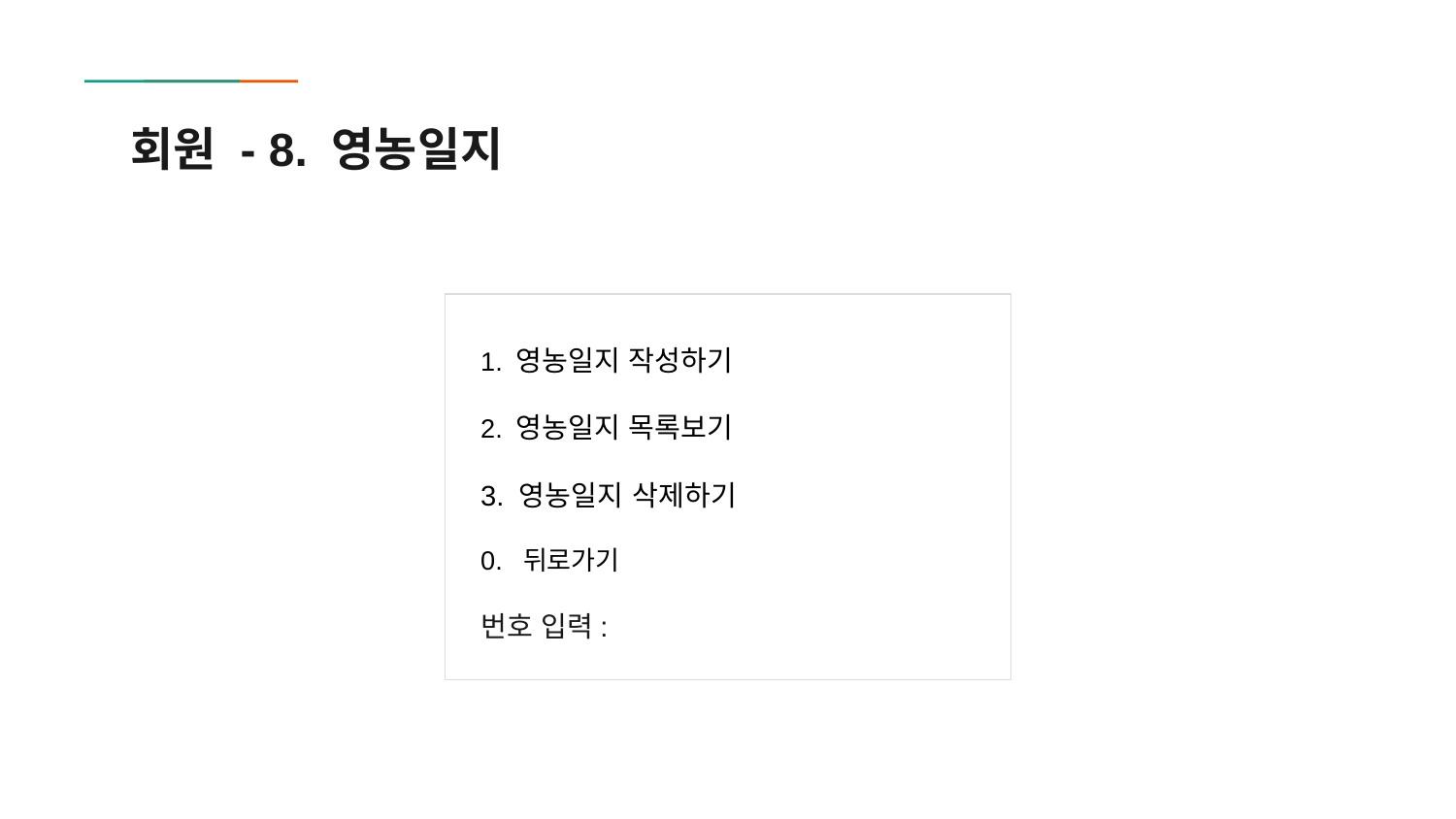

# 회원 - 8. 영농일지

1. 영농일지 작성하기
2. 영농일지 목록보기
3. 영농일지 삭제하기
0.  뒤로가기
번호 입력: